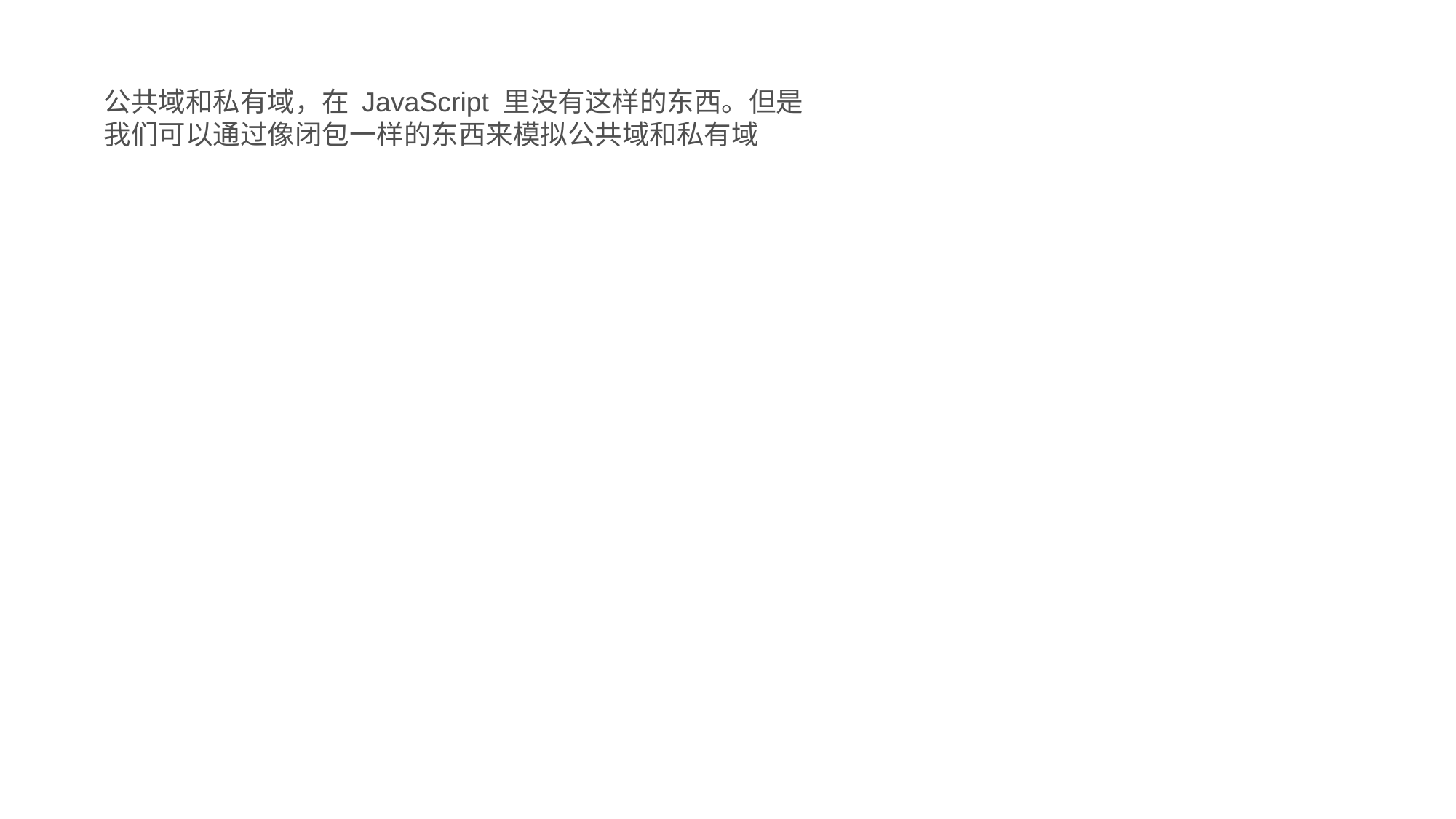

公共域和私有域，在 JavaScript 里没有这样的东西。但是我们可以通过像闭包一样的东西来模拟公共域和私有域